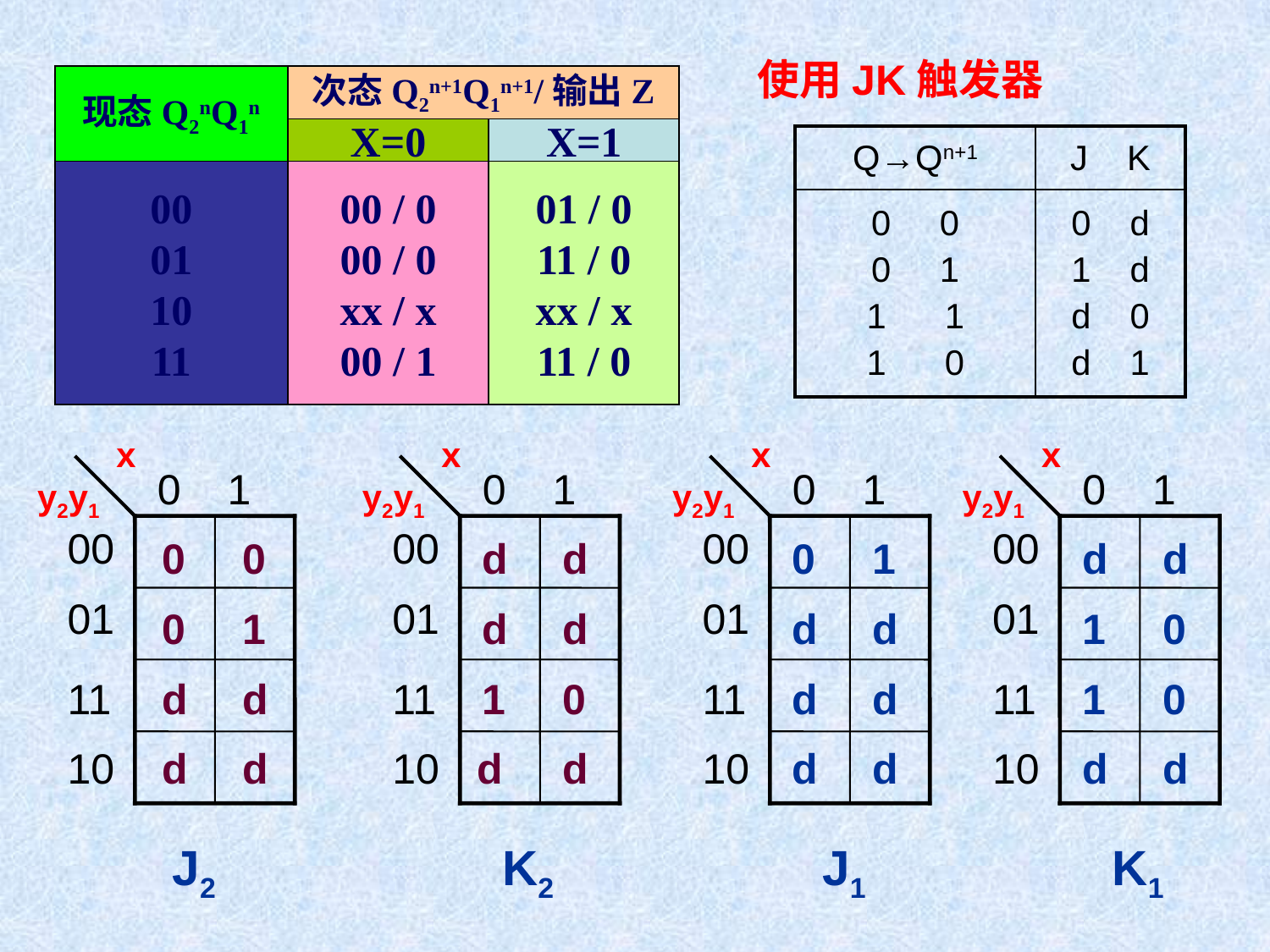

使用JK触发器
现态Q2nQ1n

次态Q2n+1Q1n+1/输出Z
X=0
X=1
| Q→Qn+1 | J K |
| --- | --- |
| 0 0 0 1 1 1 1 0 | 0 d 1 d d 0 d 1 |
00
01
10
11
00 / 0
00 / 0
xx / x
00 / 1
01 / 0
11 / 0
xx / x
11 / 0
　　x
y2y1

0
1
00
01
11
10
　　x
y2y1

0
1
00
01
11
10
　　x
y2y1

0
1
00
01
11
10
　　x
y2y1

0
1
00
01
11
10
0
0
d
d
0
1
d
d
0
1
d
d
d
d
1
0
d
d
1
0
d
d
1
0
d
d
d
d
d
d
d
d
J2
K2
J1
K1